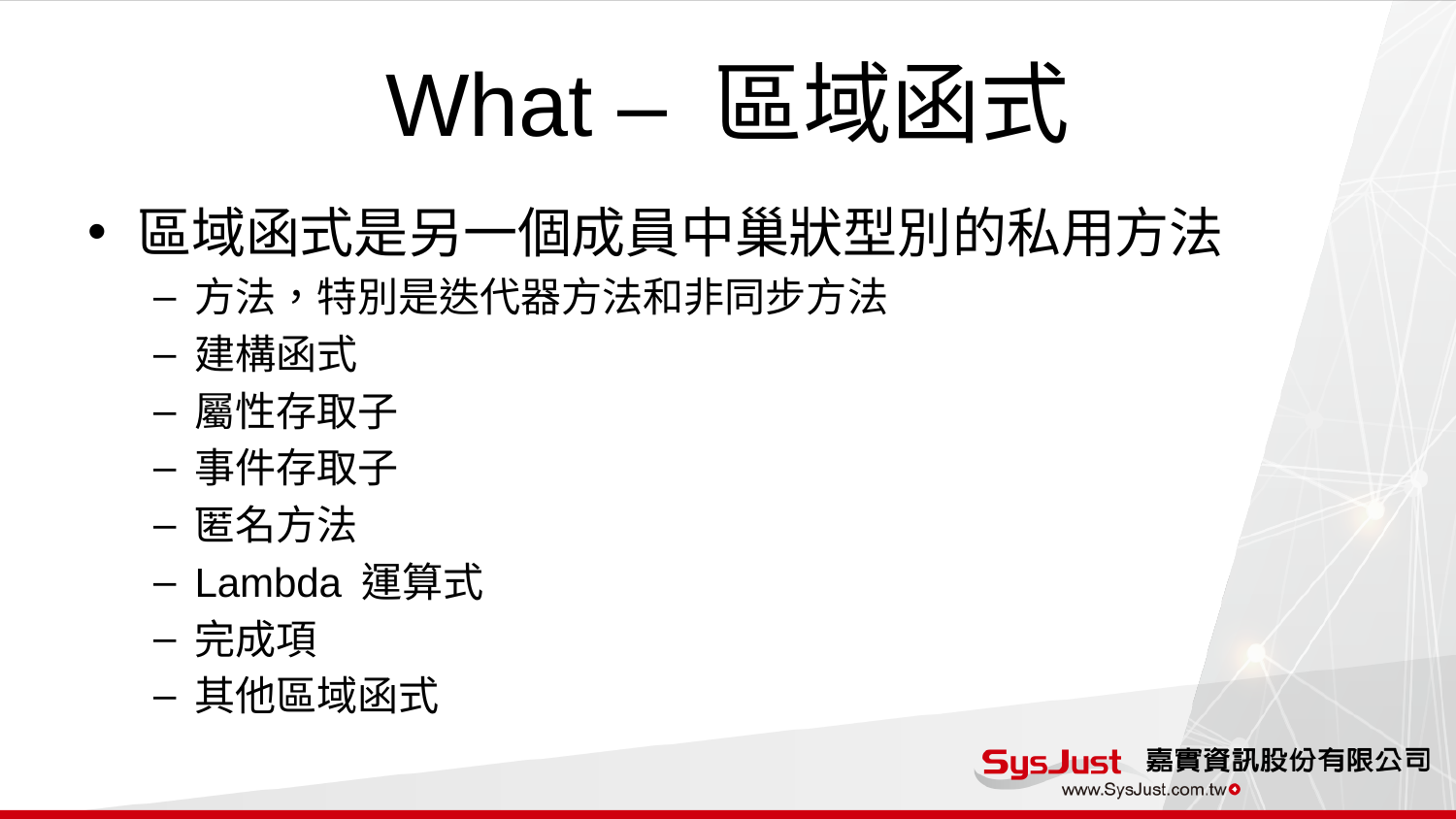

# What – 區域函式
區域函式是另一個成員中巢狀型別的私用方法
方法，特別是迭代器方法和非同步方法
建構函式
屬性存取子
事件存取子
匿名方法
Lambda 運算式
完成項
其他區域函式